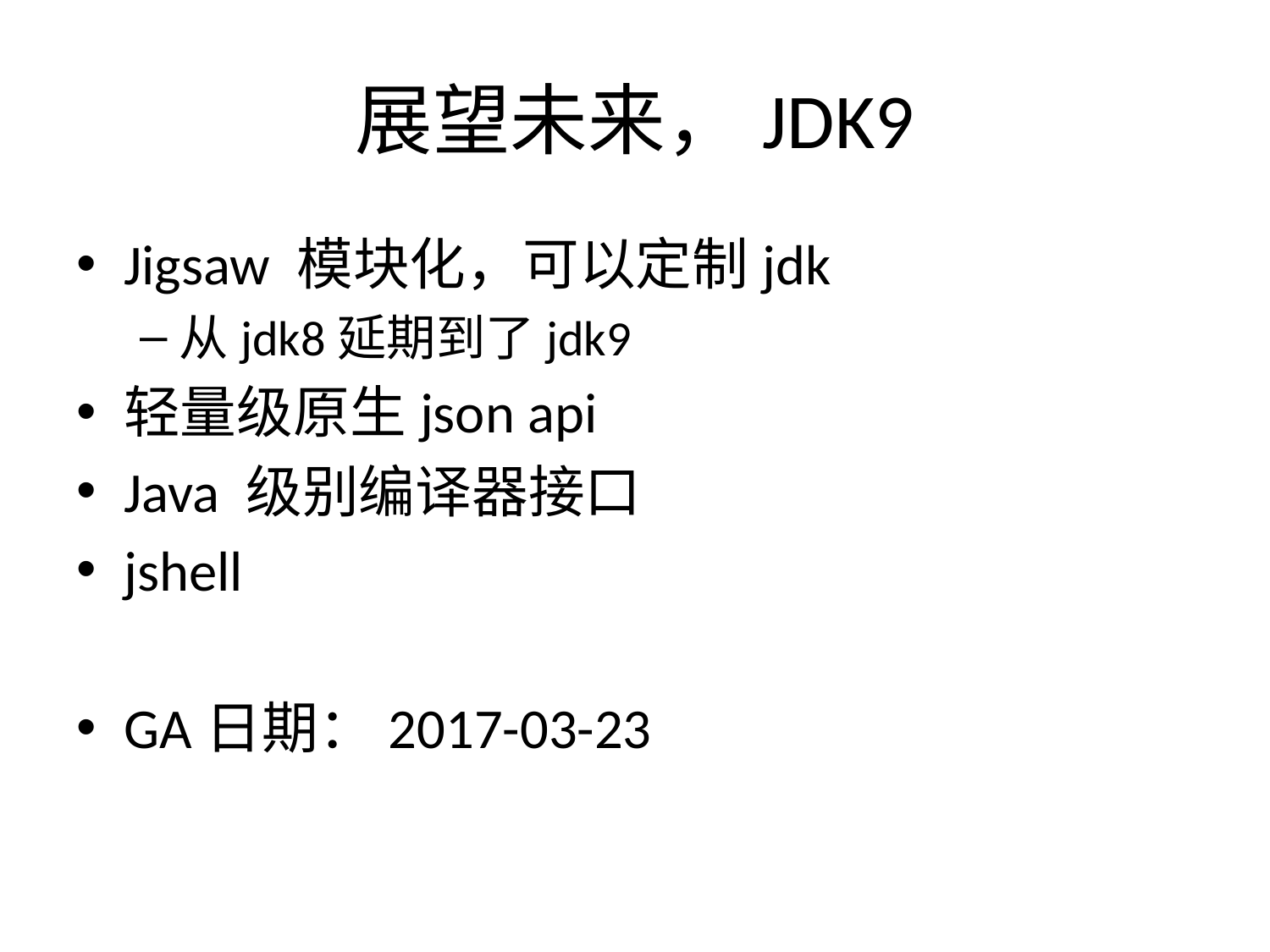

# 展望未来，JDK9
Jigsaw 模块化，可以定制jdk
从jdk8延期到了jdk9
轻量级原生json api
Java 级别编译器接口
jshell

GA日期：2017-03-23